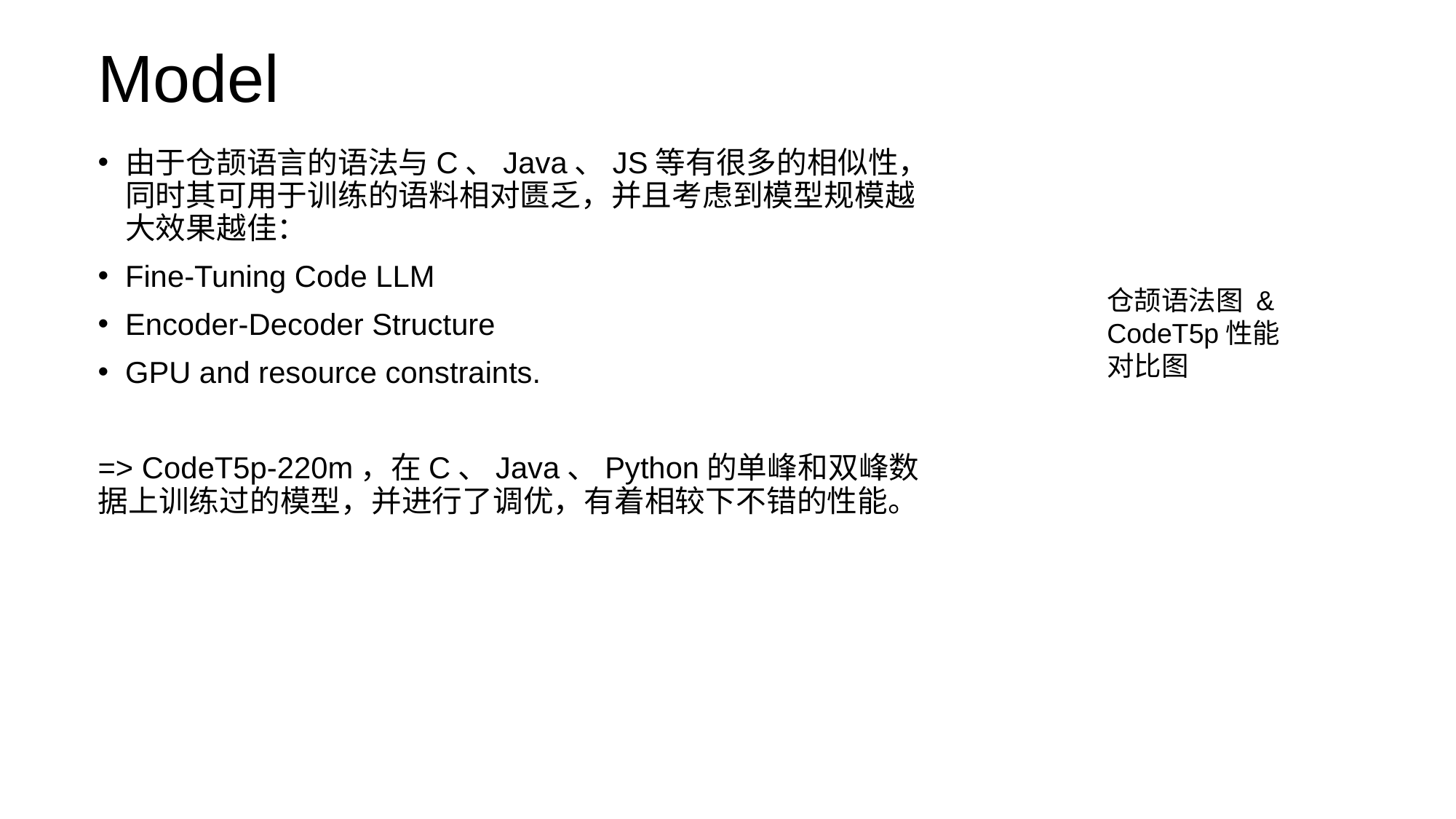

# Model
由于仓颉语言的语法与C、Java、JS等有很多的相似性，同时其可用于训练的语料相对匮乏，并且考虑到模型规模越大效果越佳：
Fine-Tuning Code LLM
Encoder-Decoder Structure
GPU and resource constraints.

=> CodeT5p-220m，在C、Java、Python的单峰和双峰数据上训练过的模型，并进行了调优，有着相较下不错的性能。

仓颉语法图 & CodeT5p性能对比图